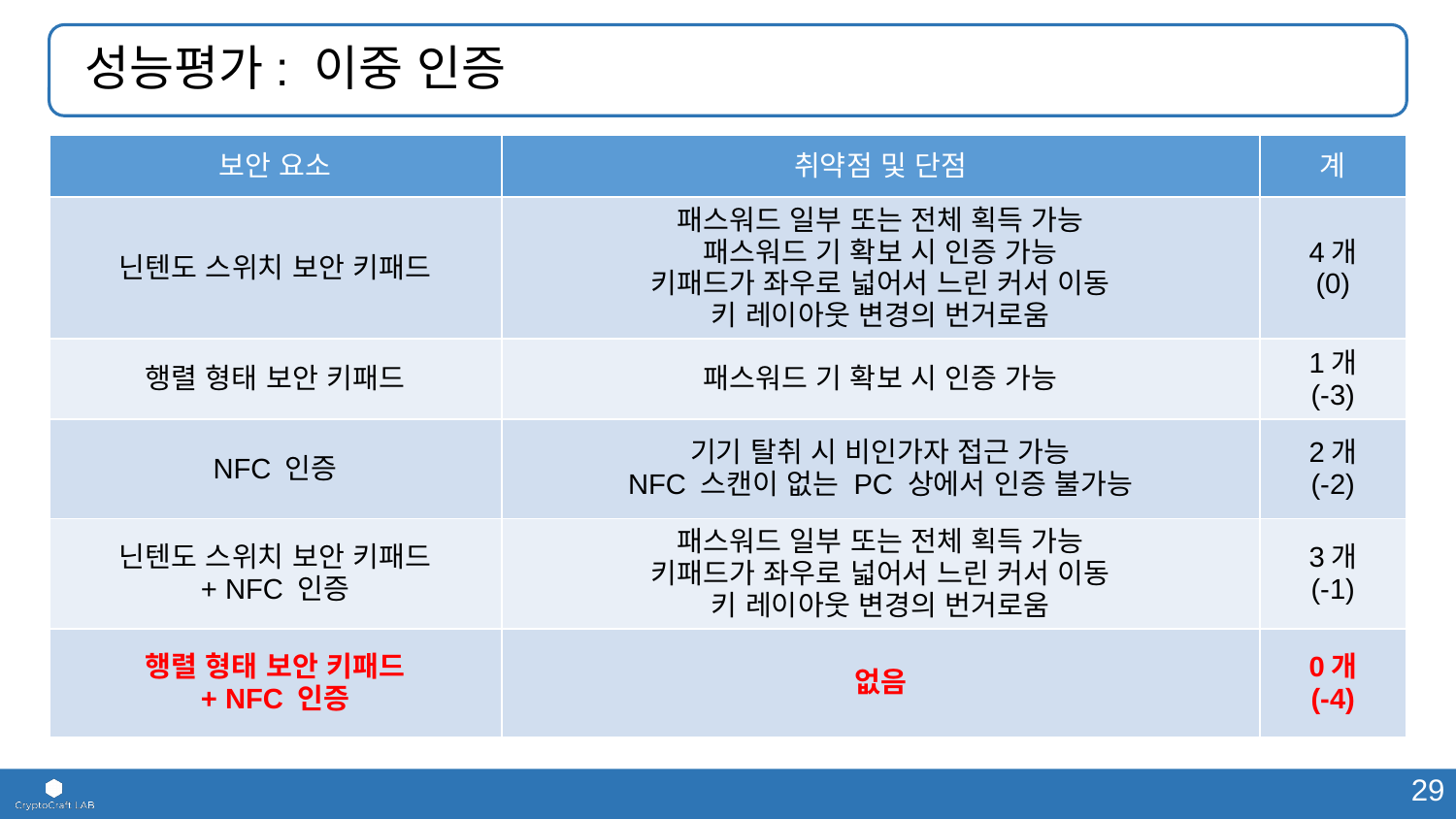

# 성능평가: 이중 인증
| 보안 요소 | 취약점 및 단점 | 계 |
| --- | --- | --- |
| 닌텐도 스위치 보안 키패드 | 패스워드 일부 또는 전체 획득 가능 패스워드 기 확보 시 인증 가능 키패드가 좌우로 넓어서 느린 커서 이동 키 레이아웃 변경의 번거로움 | 4개 (0) |
| 행렬 형태 보안 키패드 | 패스워드 기 확보 시 인증 가능 | 1개 (-3) |
| NFC 인증 | 기기 탈취 시 비인가자 접근 가능 NFC 스캔이 없는 PC 상에서 인증 불가능 | 2개 (-2) |
| 닌텐도 스위치 보안 키패드 + NFC 인증 | 패스워드 일부 또는 전체 획득 가능 키패드가 좌우로 넓어서 느린 커서 이동 키 레이아웃 변경의 번거로움 | 3개 (-1) |
| 행렬 형태 보안 키패드 + NFC 인증 | 없음 | 0개 (-4) |